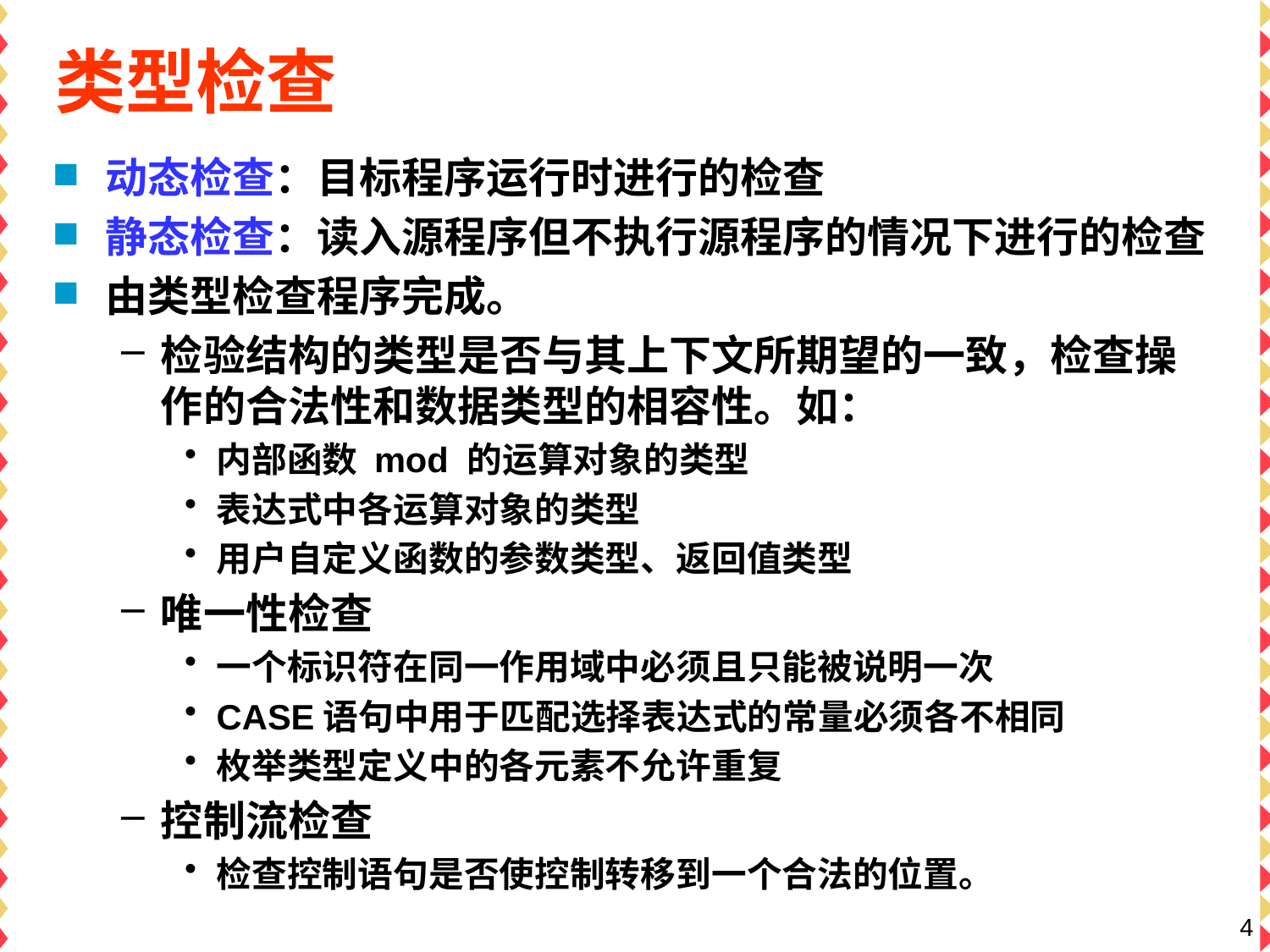

# 类型检查
动态检查：目标程序运行时进行的检查
静态检查：读入源程序但不执行源程序的情况下进行的检查
由类型检查程序完成。
检验结构的类型是否与其上下文所期望的一致，检查操作的合法性和数据类型的相容性。如：
内部函数 mod 的运算对象的类型
表达式中各运算对象的类型
用户自定义函数的参数类型、返回值类型
唯一性检查
一个标识符在同一作用域中必须且只能被说明一次
CASE语句中用于匹配选择表达式的常量必须各不相同
枚举类型定义中的各元素不允许重复
控制流检查
检查控制语句是否使控制转移到一个合法的位置。

4